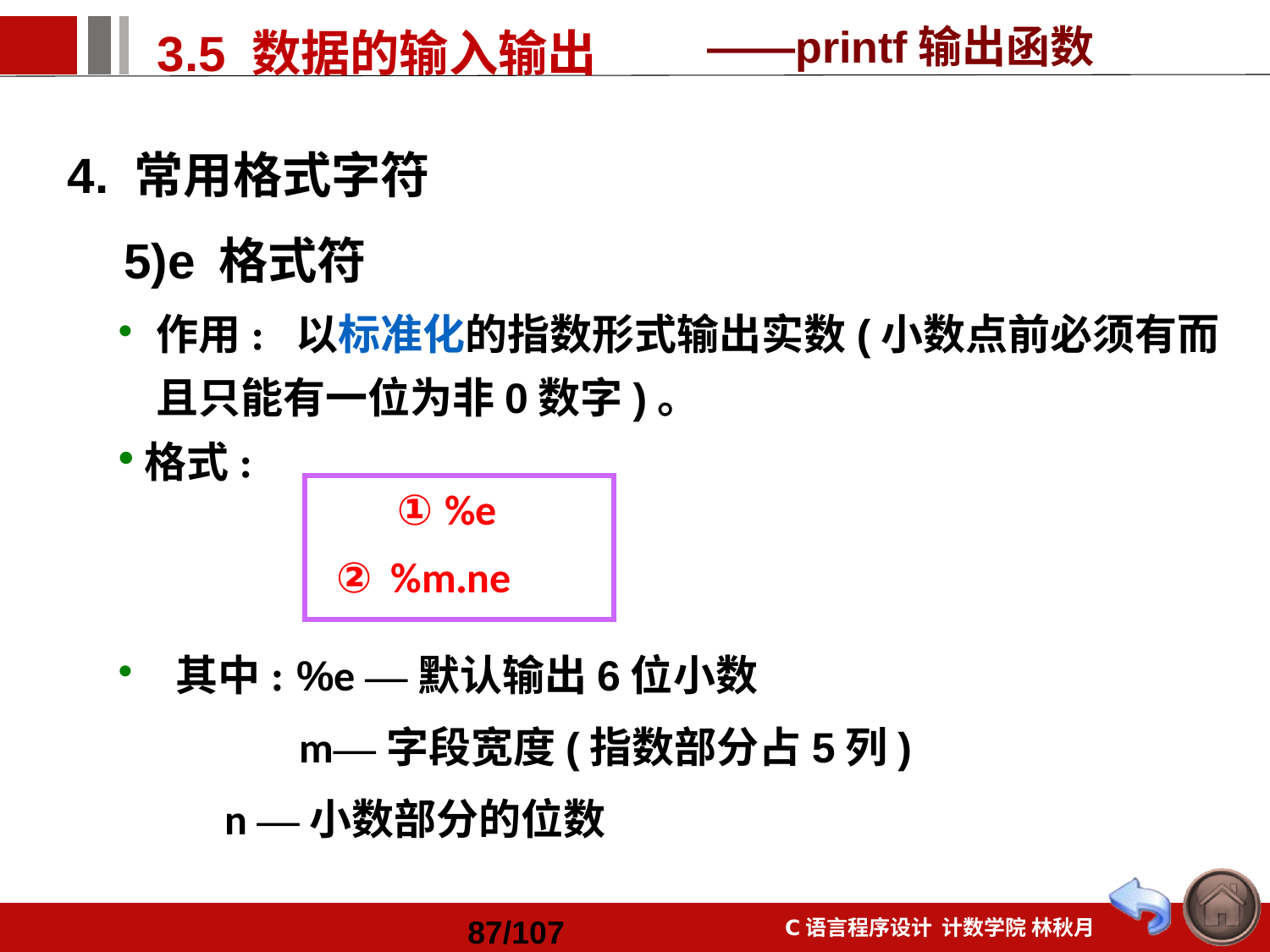

——printf输出函数
4. 常用格式字符
5)e 格式符
作用:  以标准化的指数形式输出实数(小数点前必须有而且只能有一位为非0数字)。
格式:
                  ① %e
                ②  %m.ne
 其中: %e —默认输出6位小数
                   m—字段宽度(指数部分占5列)
         n —小数部分的位数